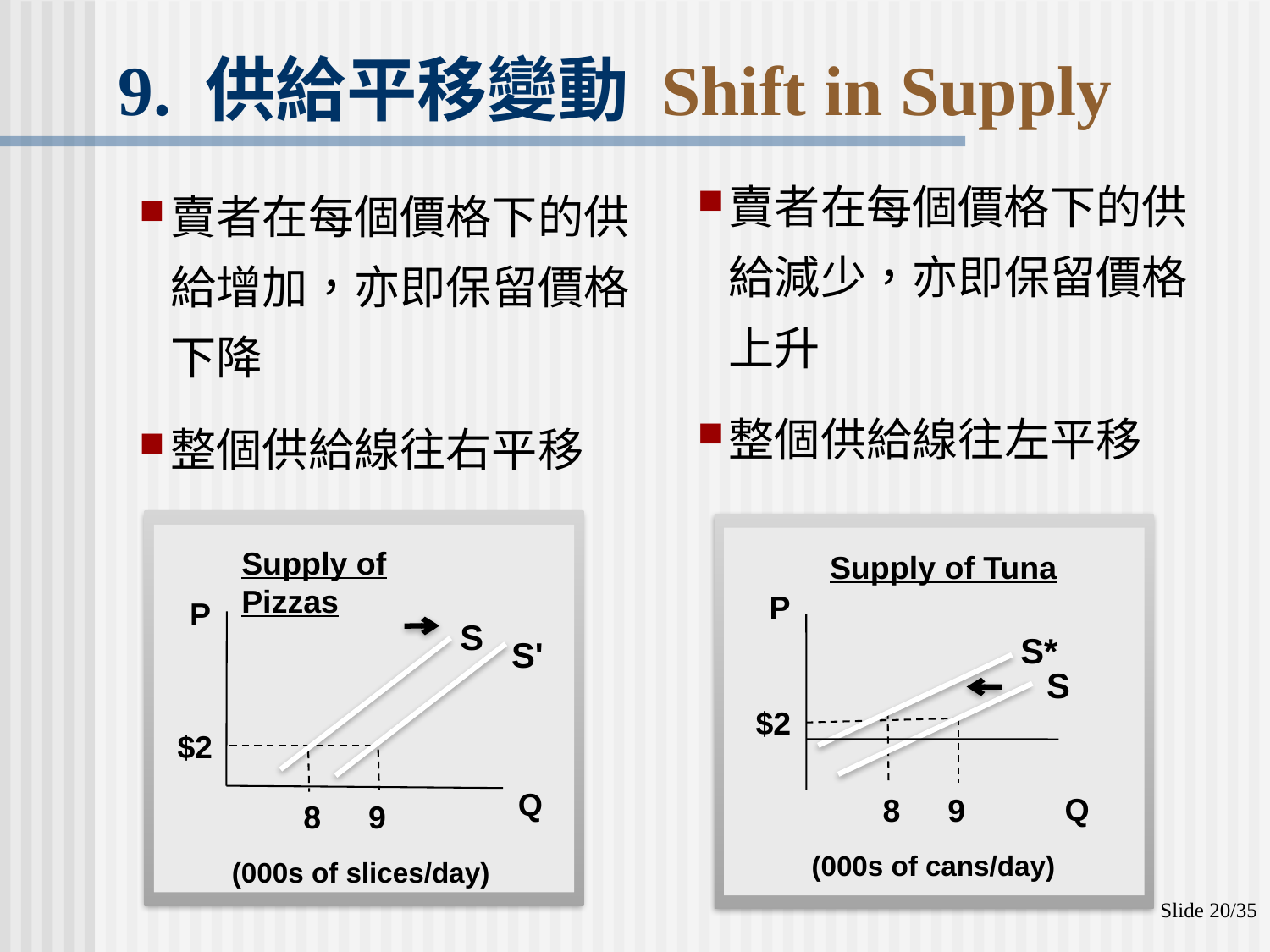

9. 供給平移變動 Shift in Supply
賣者在每個價格下的供給減少，亦即保留價格上升
整個供給線往左平移
賣者在每個價格下的供給增加，亦即保留價格下降
整個供給線往右平移

Supply of Pizzas
P
S
S'
$2
Q
8
9
(000s of slices/day)
Supply of Tuna
P
S*
S
$2
Q
8
9
(000s of cans/day)
Slide 20/35